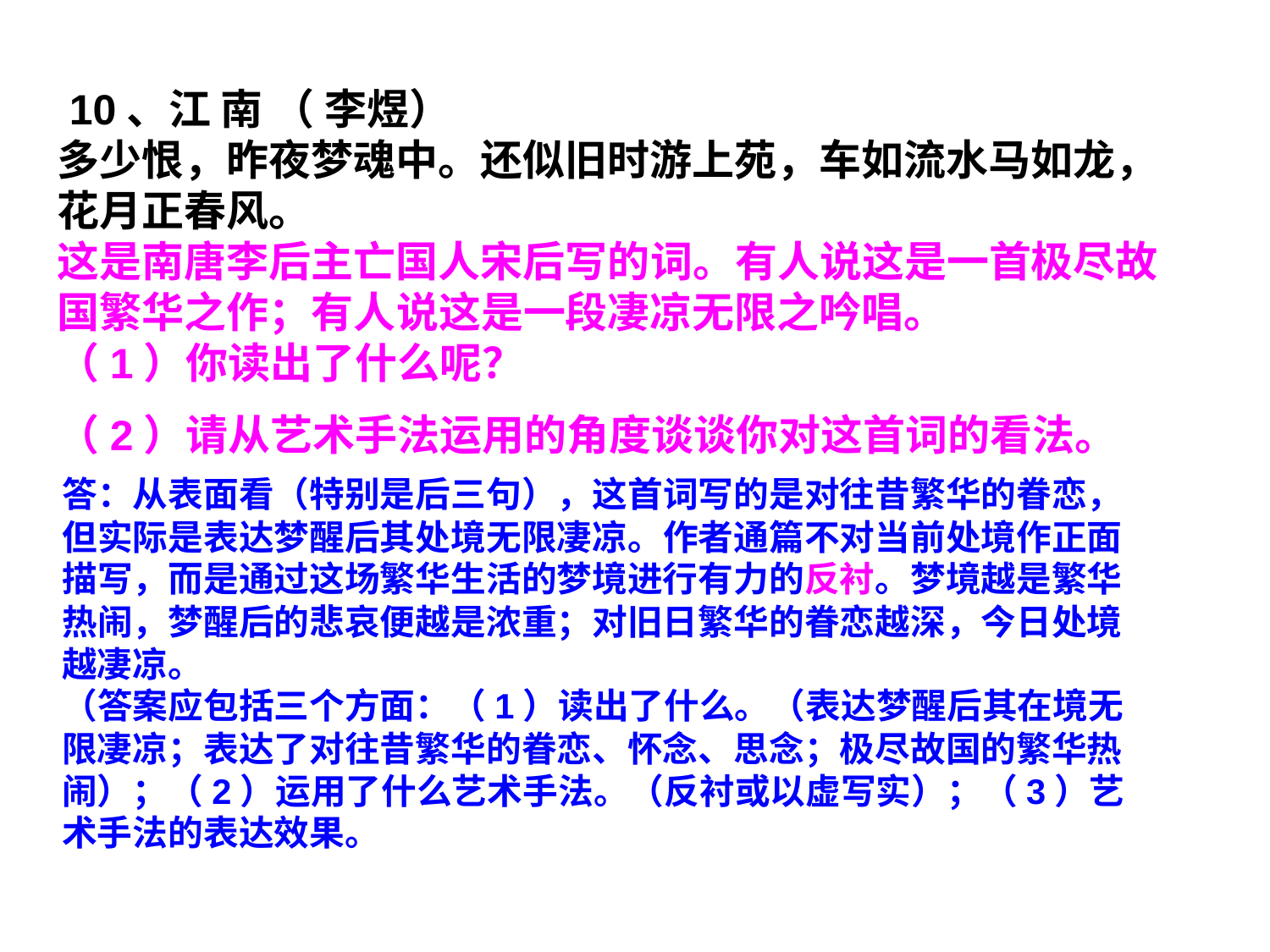

10、江 南 （ 李煜）  
多少恨，昨夜梦魂中。还似旧时游上苑，车如流水马如龙，花月正春风。  
这是南唐李后主亡国人宋后写的词。有人说这是一首极尽故国繁华之作；有人说这是一段凄凉无限之吟唱。  
（1）你读出了什么呢？
（2）请从艺术手法运用的角度谈谈你对这首词的看法。
答：从表面看（特别是后三句），这首词写的是对往昔繁华的眷恋，但实际是表达梦醒后其处境无限凄凉。作者通篇不对当前处境作正面描写，而是通过这场繁华生活的梦境进行有力的反衬。梦境越是繁华热闹，梦醒后的悲哀便越是浓重；对旧日繁华的眷恋越深，今日处境越凄凉。  
（答案应包括三个方面：（1）读出了什么。（表达梦醒后其在境无限凄凉；表达了对往昔繁华的眷恋、怀念、思念；极尽故国的繁华热闹）；（2）运用了什么艺术手法。（反衬或以虚写实）；（3）艺术手法的表达效果。